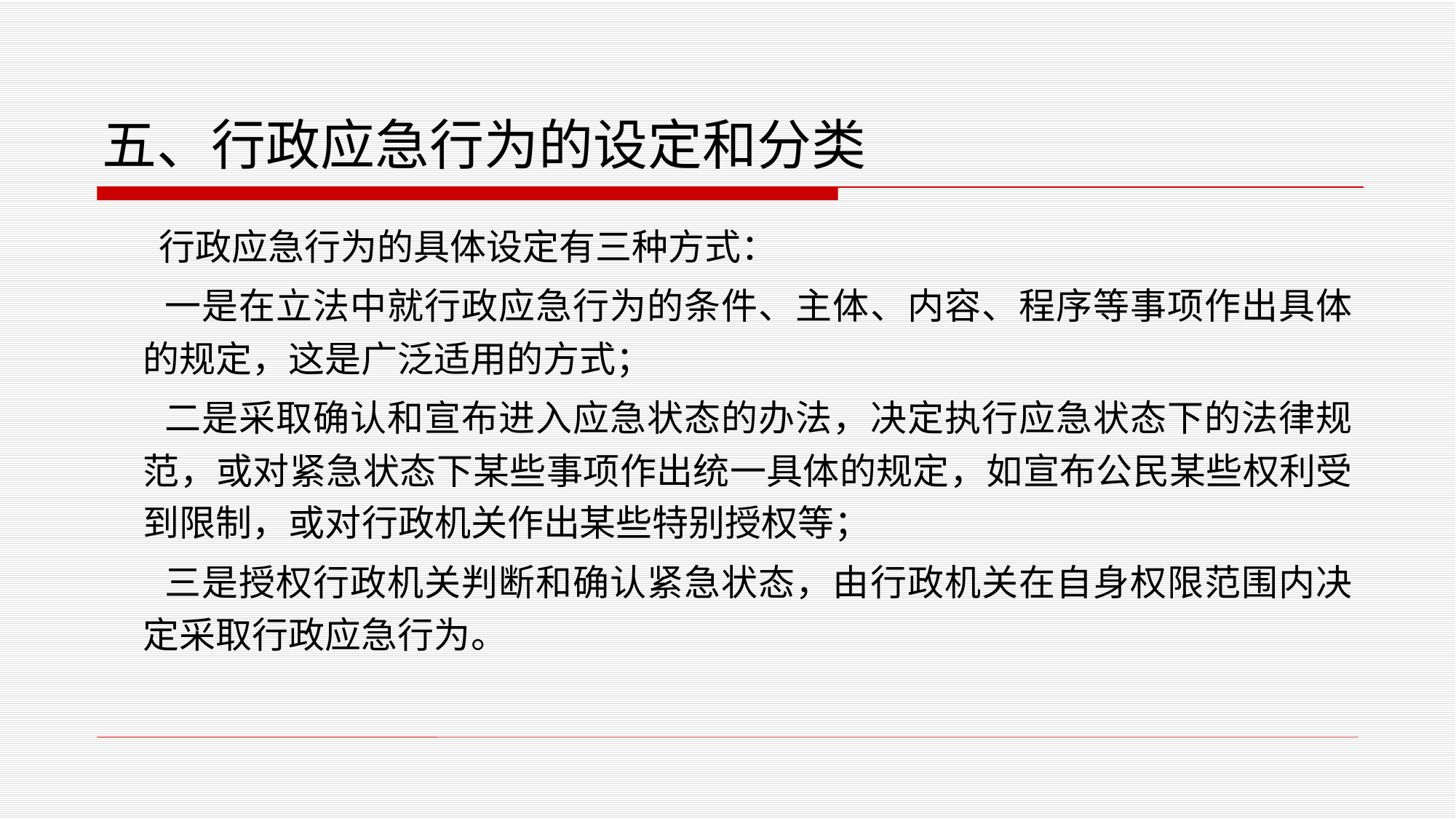

# 五、行政应急行为的设定和分类
      行政应急行为的具体设定有三种方式：
      一是在立法中就行政应急行为的条件、主体、内容、程序等事项作出具体的规定，这是广泛适用的方式；
      二是采取确认和宣布进入应急状态的办法，决定执行应急状态下的法律规范，或对紧急状态下某些事项作出统一具体的规定，如宣布公民某些权利受到限制，或对行政机关作出某些特别授权等；
      三是授权行政机关判断和确认紧急状态，由行政机关在自身权限范围内决定采取行政应急行为。